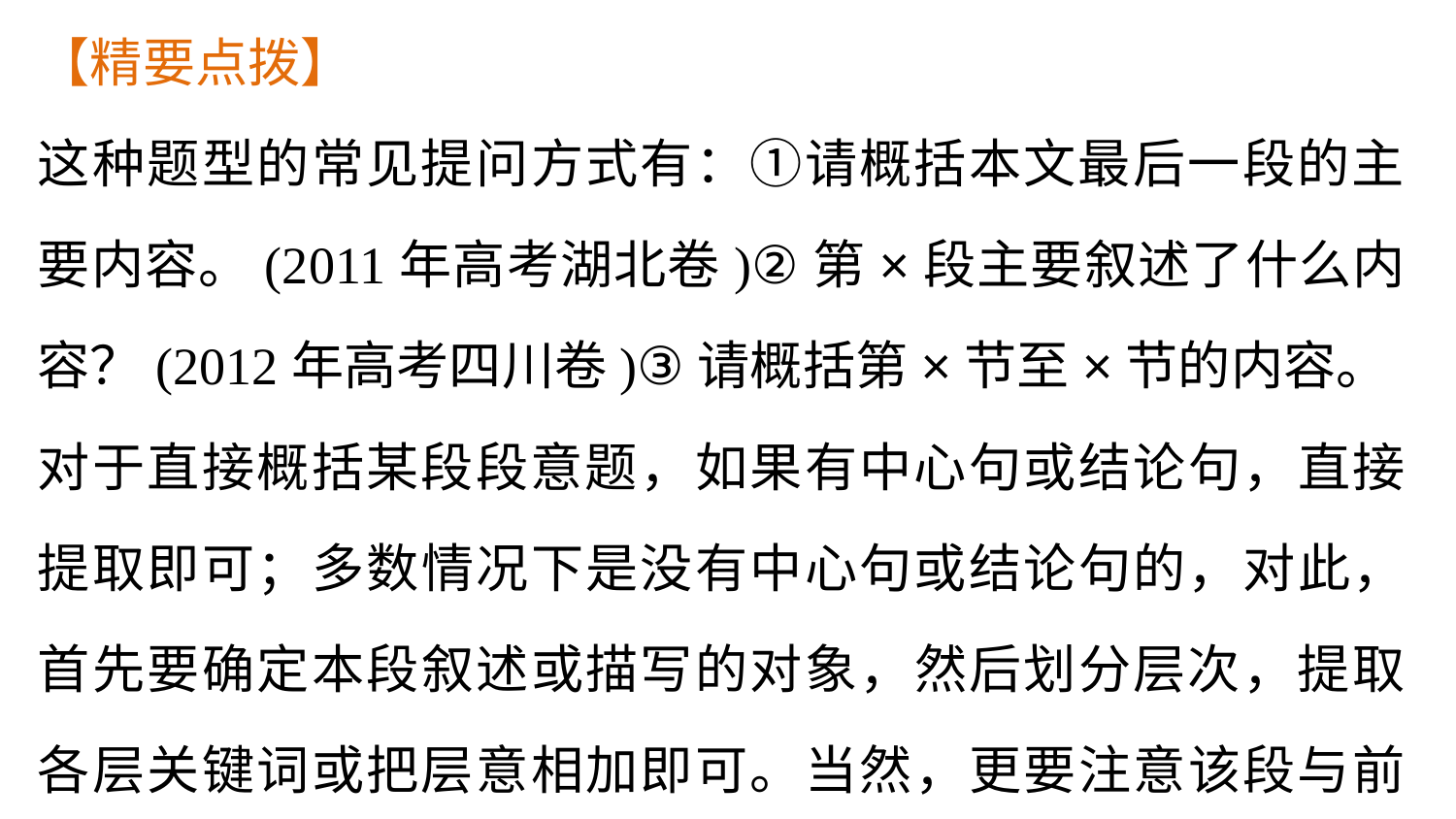

【精要点拨】
这种题型的常见提问方式有：①请概括本文最后一段的主要内容。(2011年高考湖北卷)②第×段主要叙述了什么内容？(2012年高考四川卷)③请概括第×节至×节的内容。
对于直接概括某段段意题，如果有中心句或结论句，直接提取即可；多数情况下是没有中心句或结论句的，对此，首先要确定本段叙述或描写的对象，然后划分层次，提取各层关键词或把层意相加即可。当然，更要注意该段与前后文的联